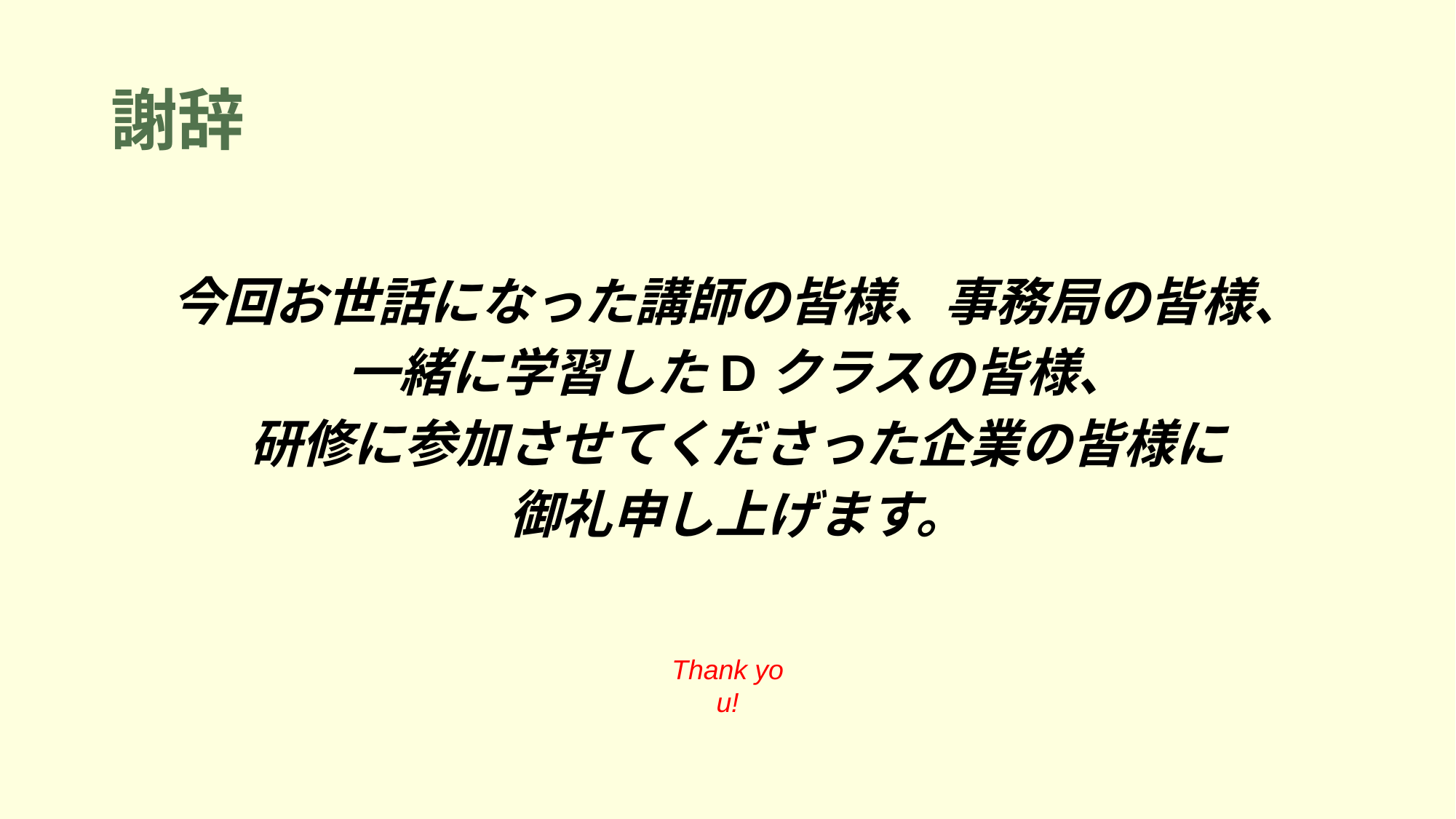

# 謝辞
今回お世話になった講師の皆様、事務局の皆様、
一緒に学習したDクラスの皆様、
研修に参加させてくださった企業の皆様に
御礼申し上げます。

Thank you!